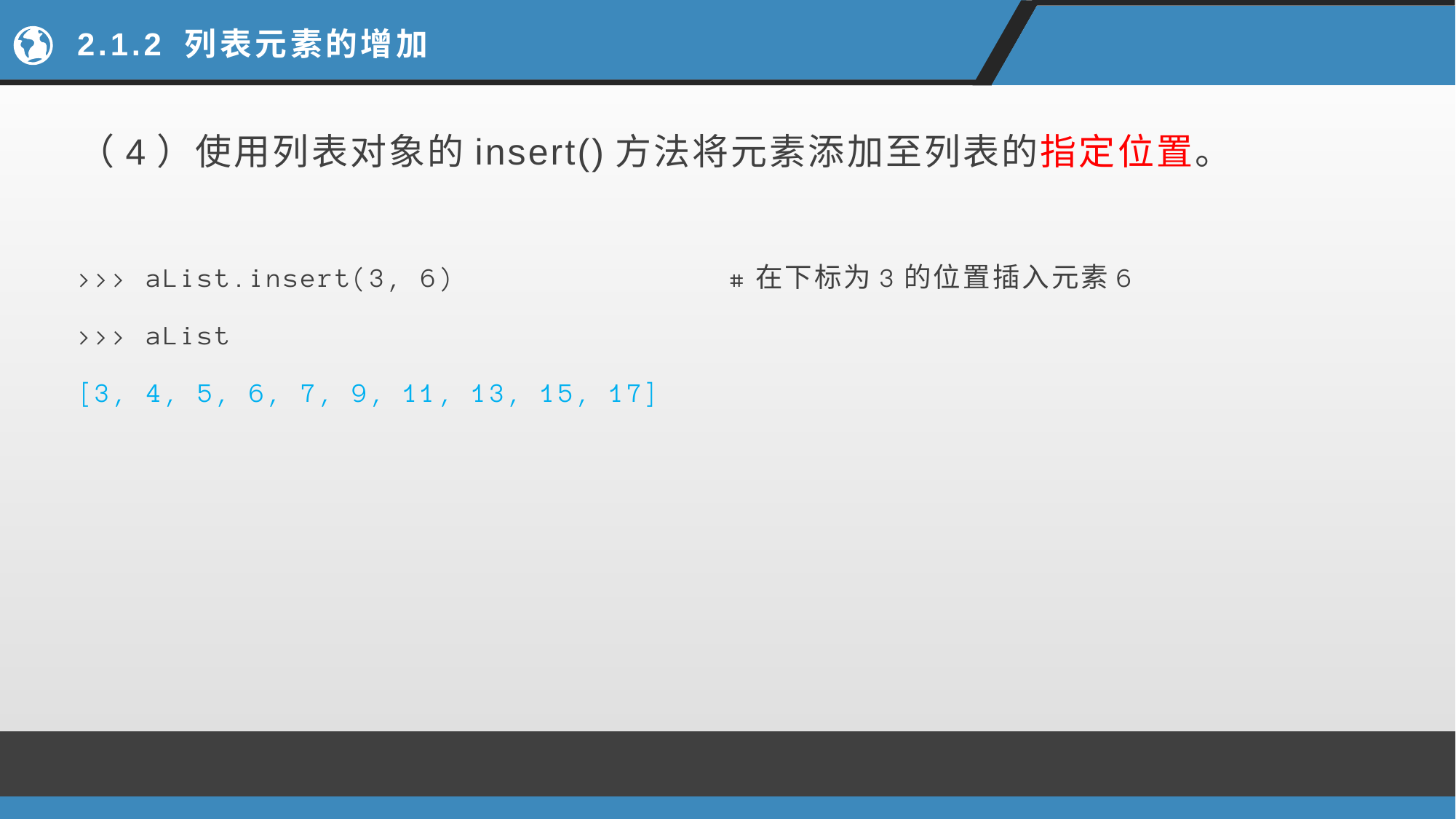

# 2.1.2 列表元素的增加

（4）使用列表对象的insert()方法将元素添加至列表的指定位置。

>>> aList.insert(3, 6)                #在下标为3的位置插入元素6
>>> aList
[3, 4, 5, 6, 7, 9, 11, 13, 15, 17]